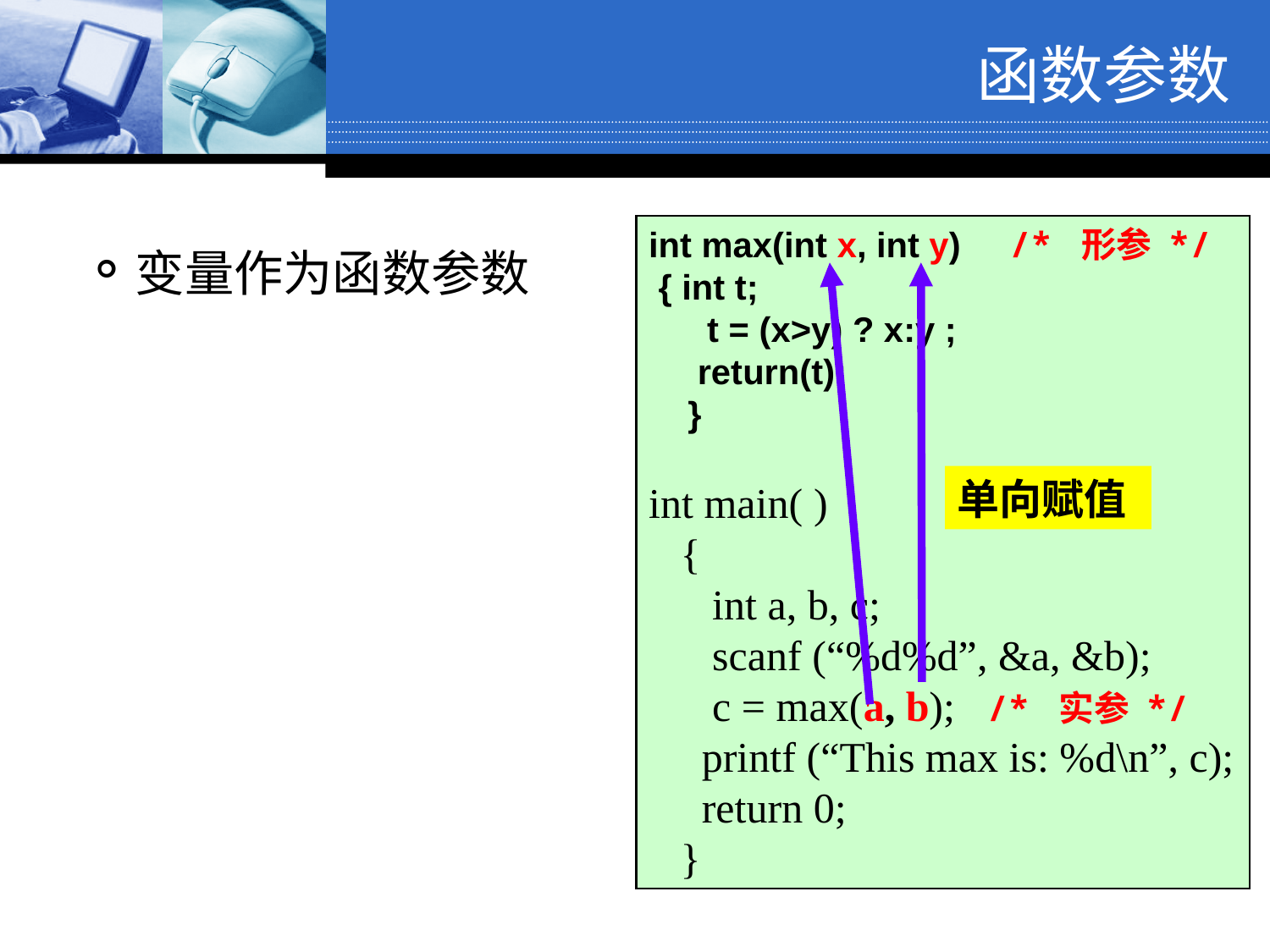

函数参数

int max(int x, int y)     /* 形参 */
 { int t;
      t = (x>y) ? x:y ;
     return(t);
    }

int main( )
   {
      int a, b, c;
      scanf (“%d%d”, &a, &b);
      c = max(a, b);   /* 实参 */
     printf (“This max is: %d\n”, c);
     return 0;
   }
变量作为函数参数

单向赋值